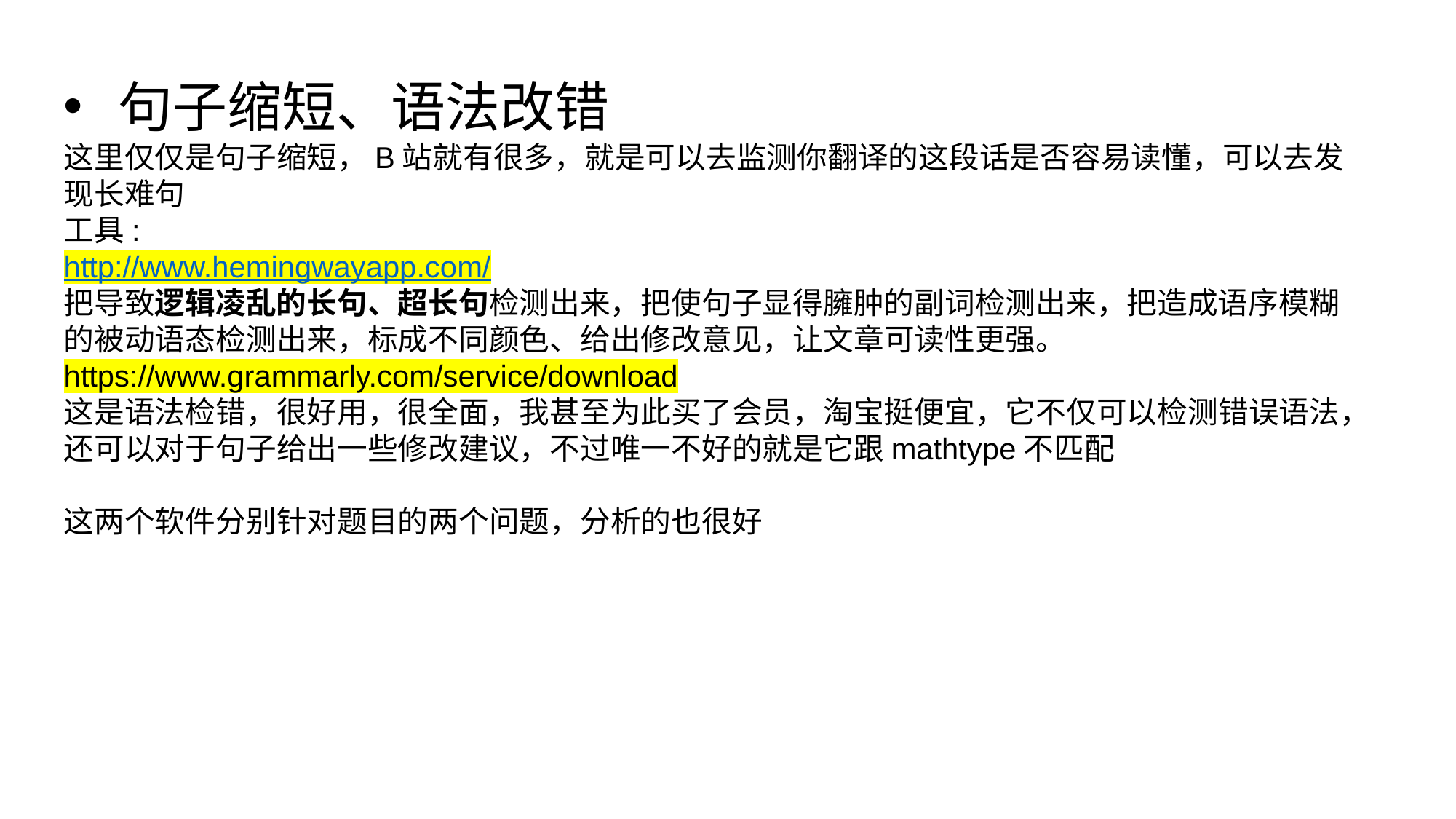

句子缩短、语法改错
这里仅仅是句子缩短，B站就有很多，就是可以去监测你翻译的这段话是否容易读懂，可以去发现长难句
工具:
http://www.hemingwayapp.com/
把导致逻辑凌乱的长句、超长句检测出来，把使句子显得臃肿的副词检测出来，把造成语序模糊的被动语态检测出来，标成不同颜色、给出修改意见，让文章可读性更强。
https://www.grammarly.com/service/download
这是语法检错，很好用，很全面，我甚至为此买了会员，淘宝挺便宜，它不仅可以检测错误语法，还可以对于句子给出一些修改建议，不过唯一不好的就是它跟mathtype不匹配

这两个软件分别针对题目的两个问题，分析的也很好